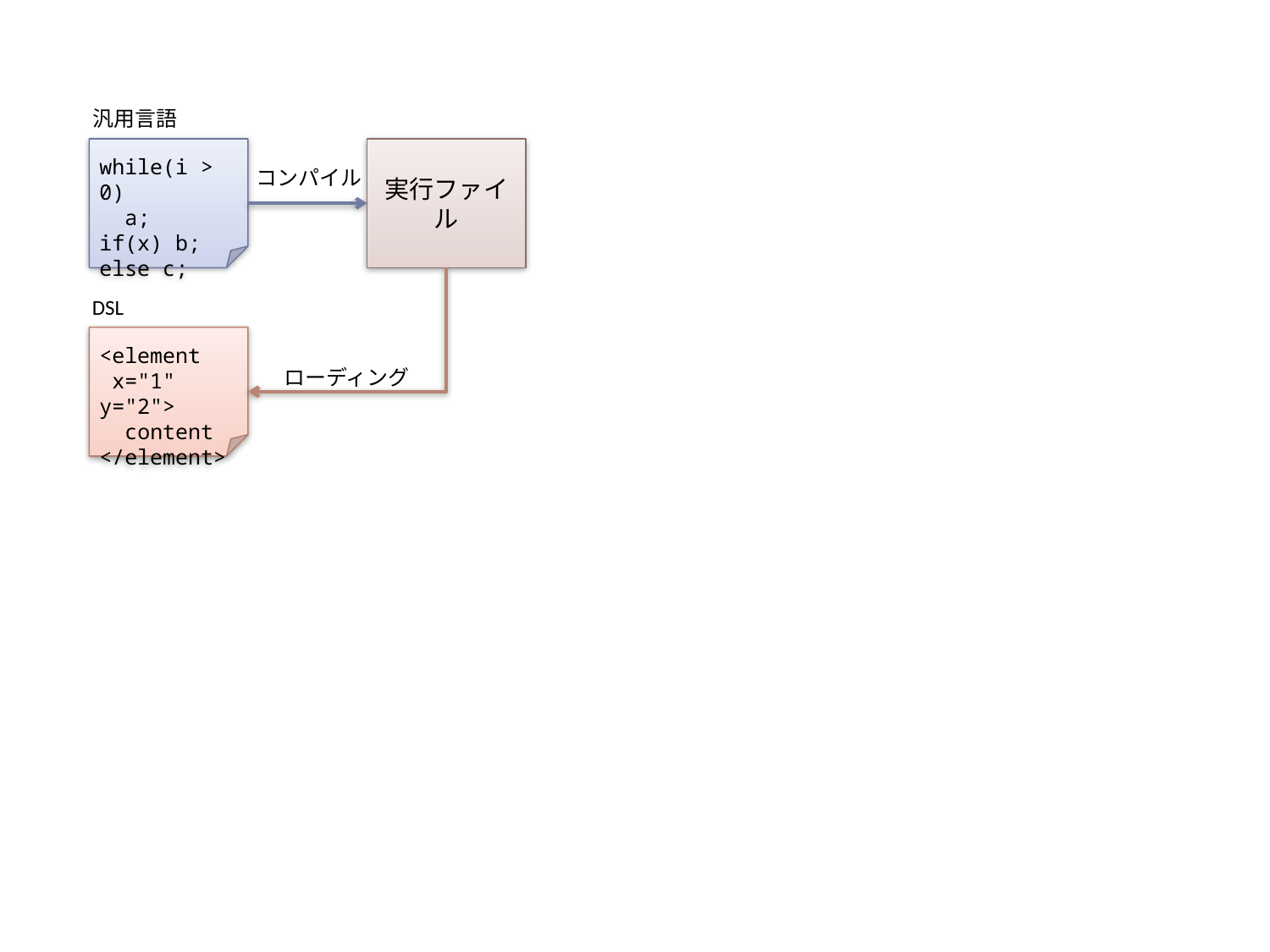

汎用言語
while(i > 0)
  a;
if(x) b;
else c;
実行ファイル
コンパイル
DSL
<element
 x="1" y="2">
  content
</element>
ローディング